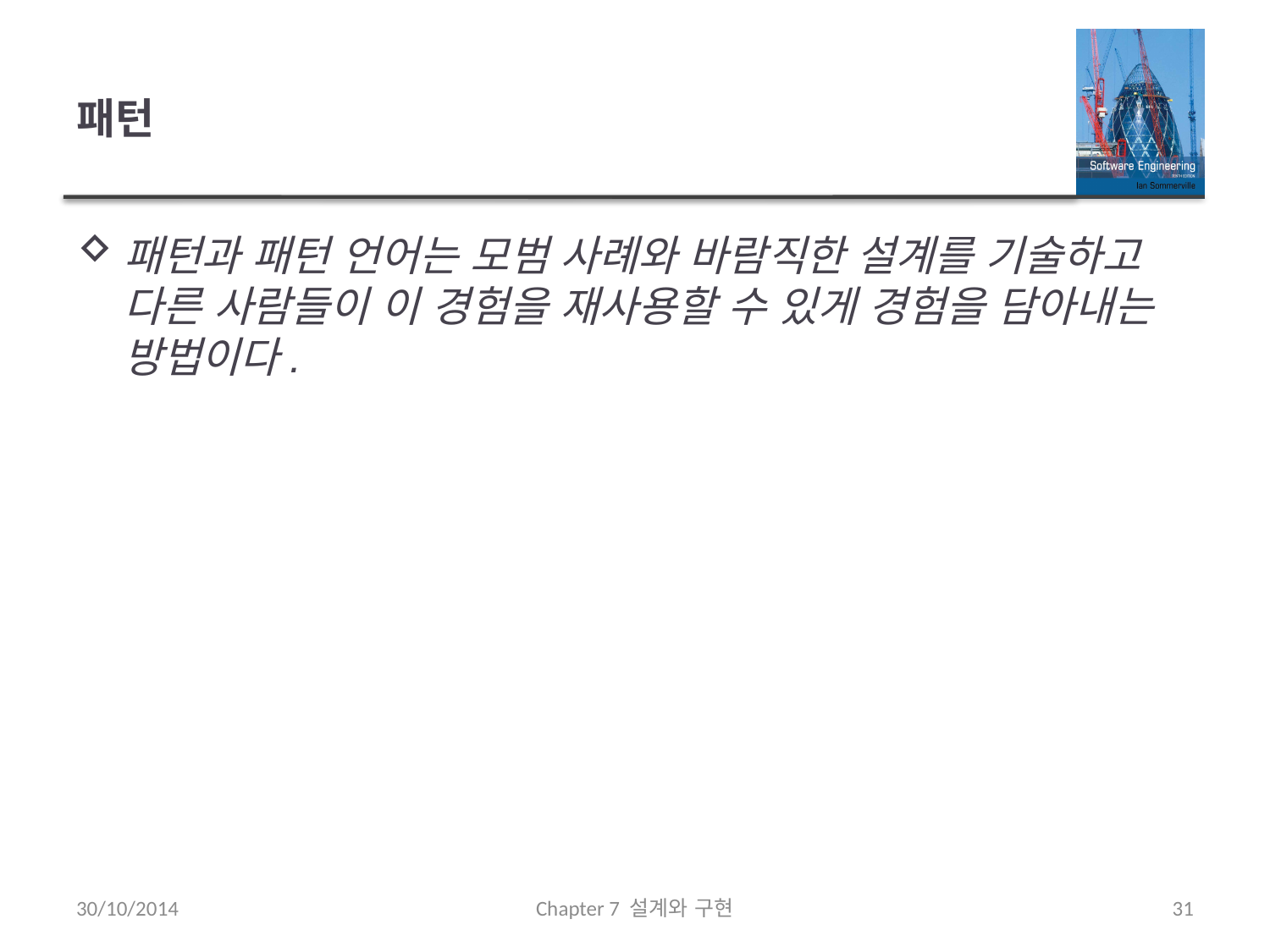

# 패턴
패턴과 패턴 언어는 모범 사례와 바람직한 설계를 기술하고 다른 사람들이 이 경험을 재사용할 수 있게 경험을 담아내는 방법이다.

30/10/2014
Chapter 7 설계와 구현
31